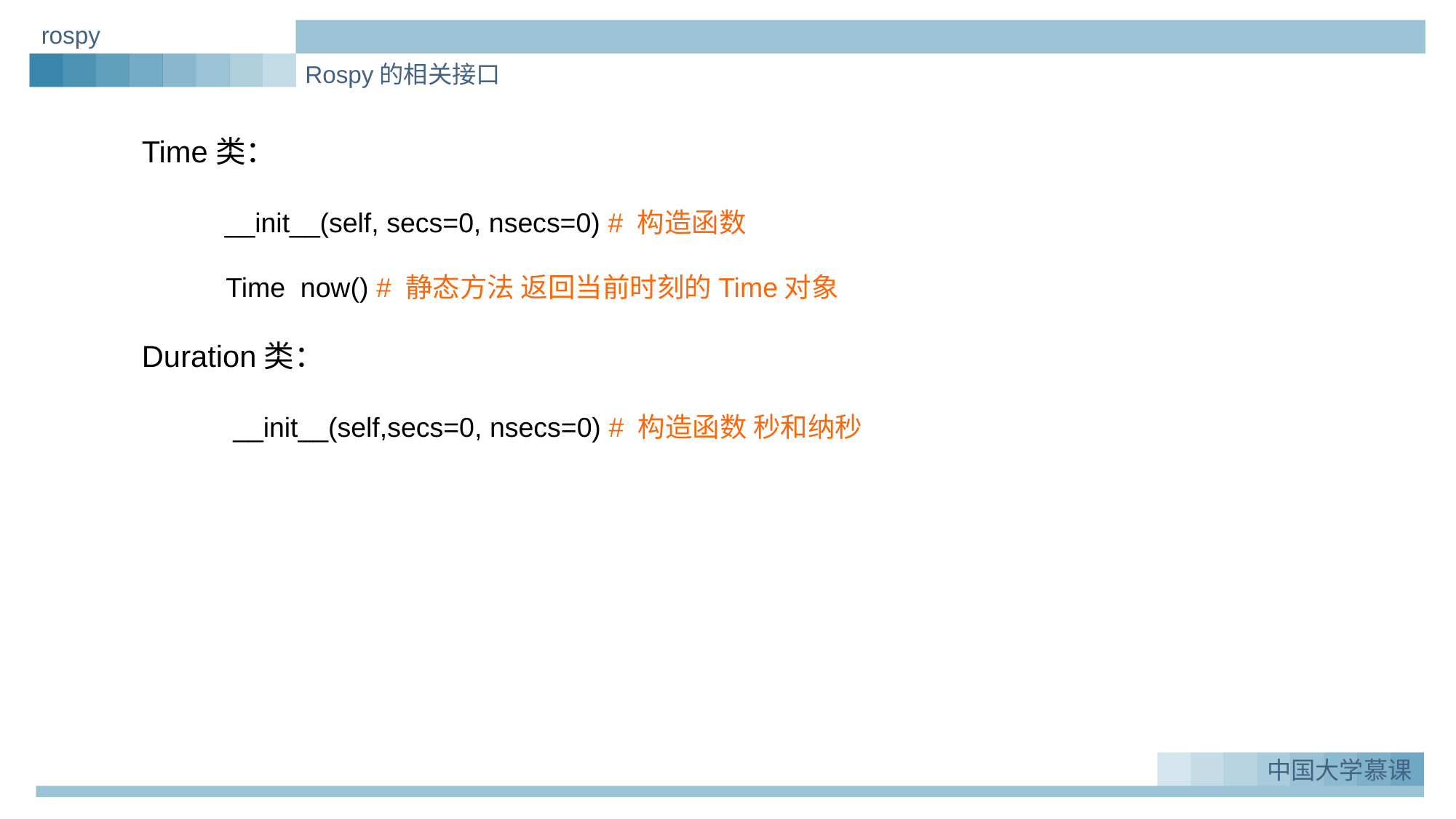

rospy
Rospy的相关接口
Time类：
          __init__(self, secs=0, nsecs=0) # 构造函数
           Time  now() # 静态方法 返回当前时刻的Time对象
Duration类：
           __init__(self,secs=0, nsecs=0) # 构造函数 秒和纳秒

中国大学慕课